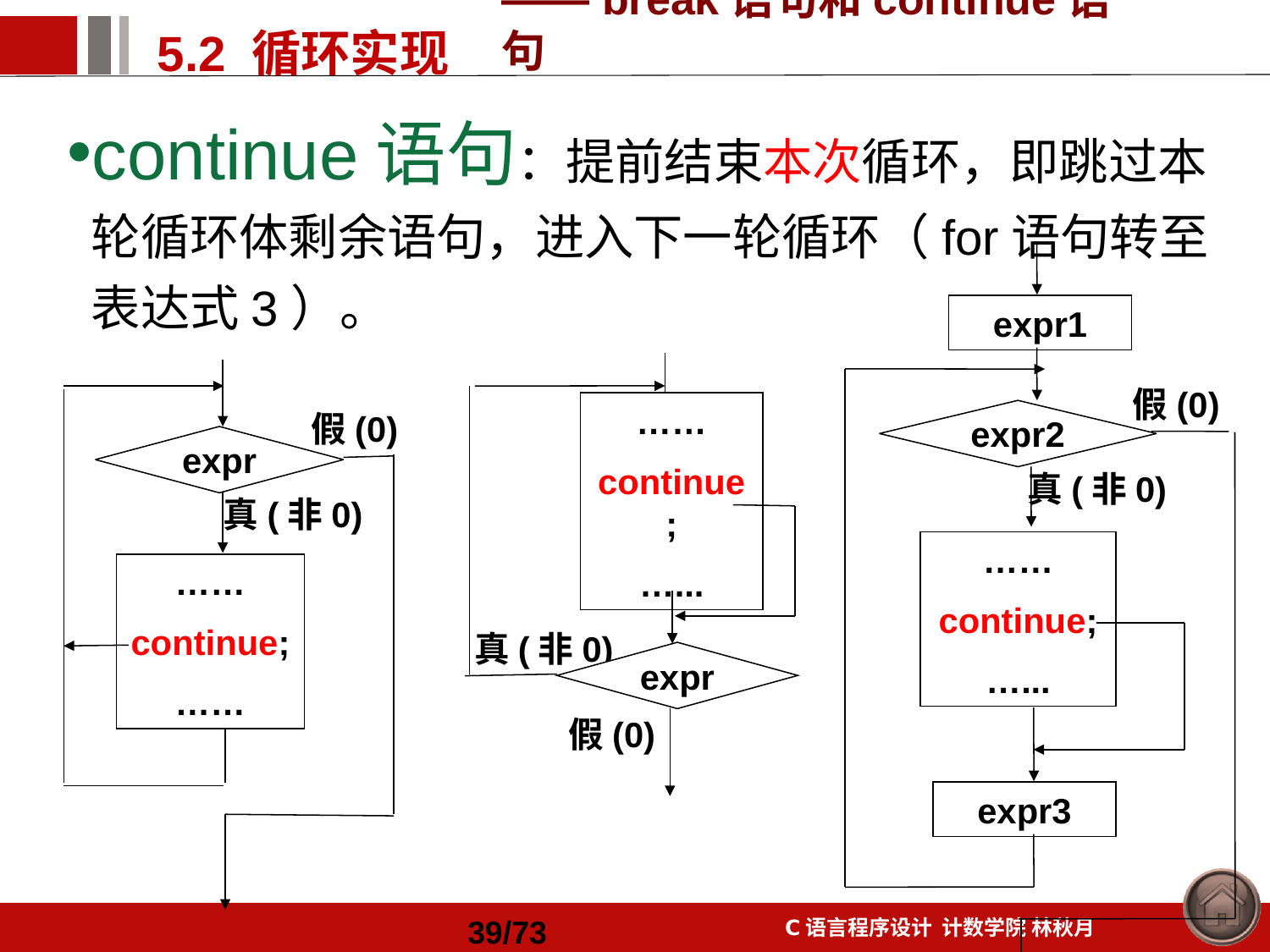

—— break语句和continue语句
continue语句：提前结束本次循环，即跳过本轮循环体剩余语句，进入下一轮循环（for语句转至表达式3）。
expr1
假(0)
expr2
真(非0)
……
continue;
…...
expr3
……
continue;
…...
真(非0)
expr
假(0)
假(0)
expr
真(非0)
……
continue;
……